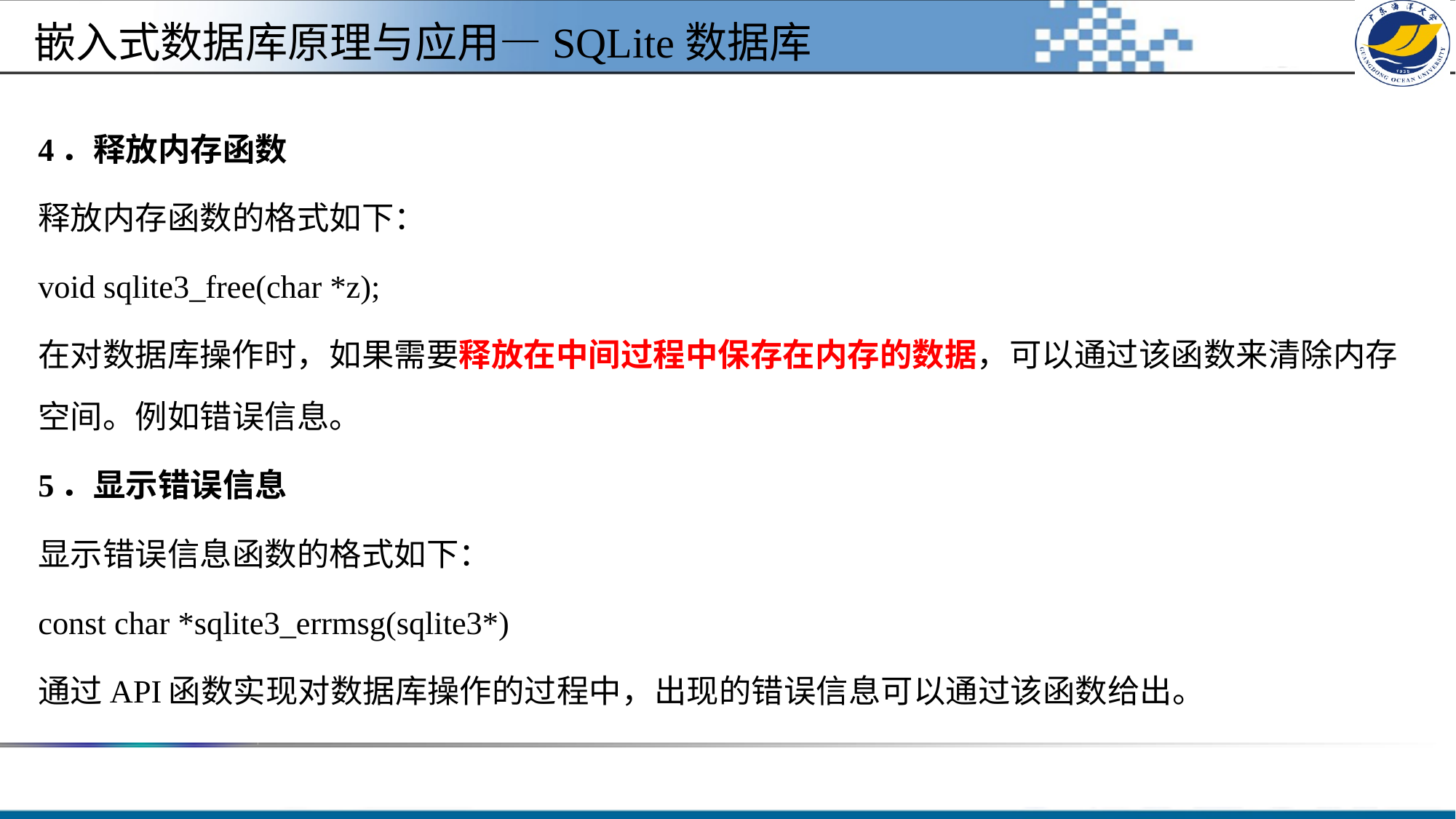

#
嵌入式数据库原理与应用—SQLite数据库
4．释放内存函数
释放内存函数的格式如下：
void sqlite3_free(char *z);
在对数据库操作时，如果需要释放在中间过程中保存在内存的数据，可以通过该函数来清除内存空间。例如错误信息。
5．显示错误信息
显示错误信息函数的格式如下：
const char *sqlite3_errmsg(sqlite3*)
通过API函数实现对数据库操作的过程中，出现的错误信息可以通过该函数给出。